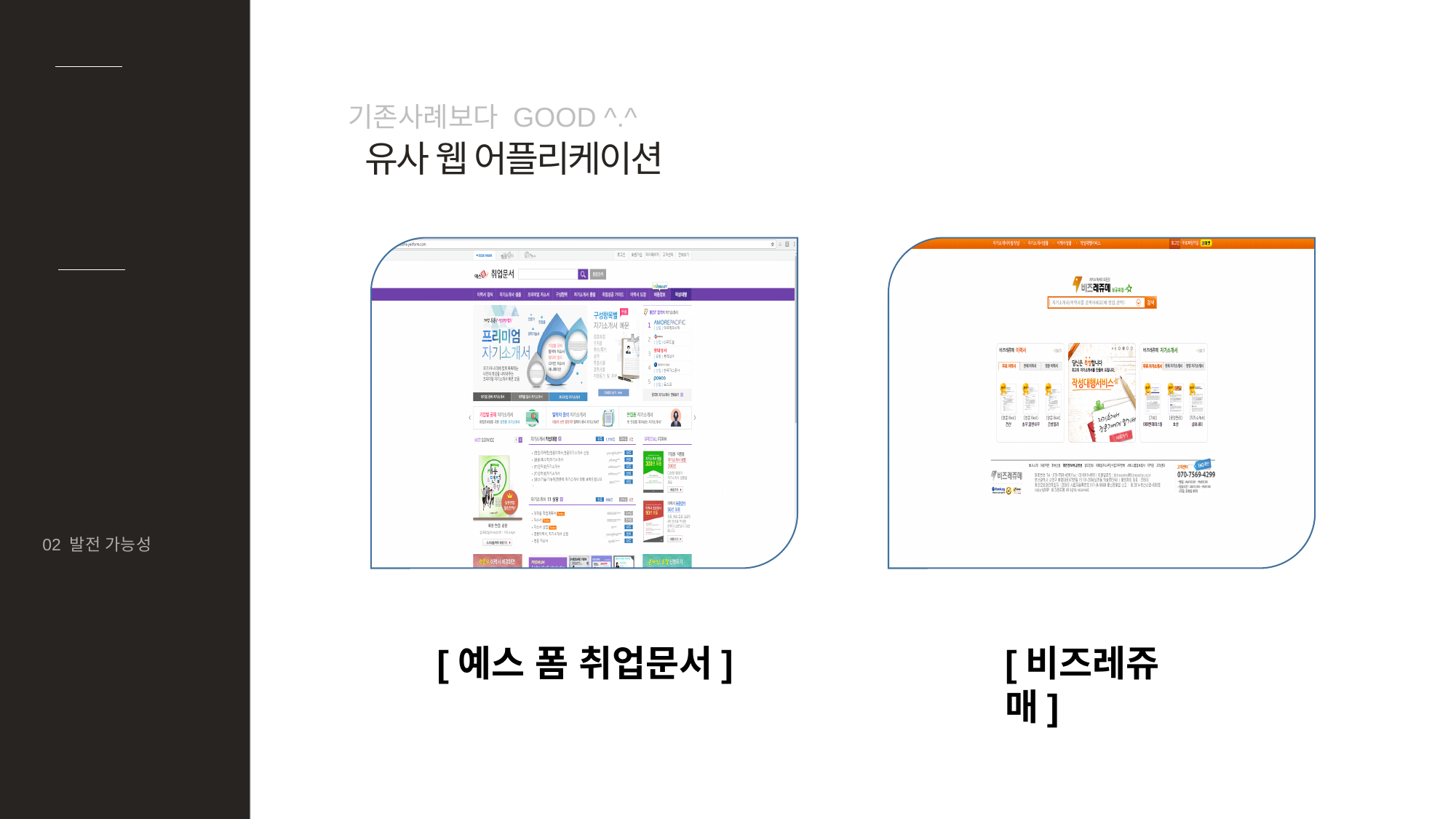

#
기존사례보다 GOOD ^.^
02
타당성검토
유사 웹 어플리케이션

01 가존사례
02 발전 가능성
[예스 폼 취업문서]
[비즈레쥬매]